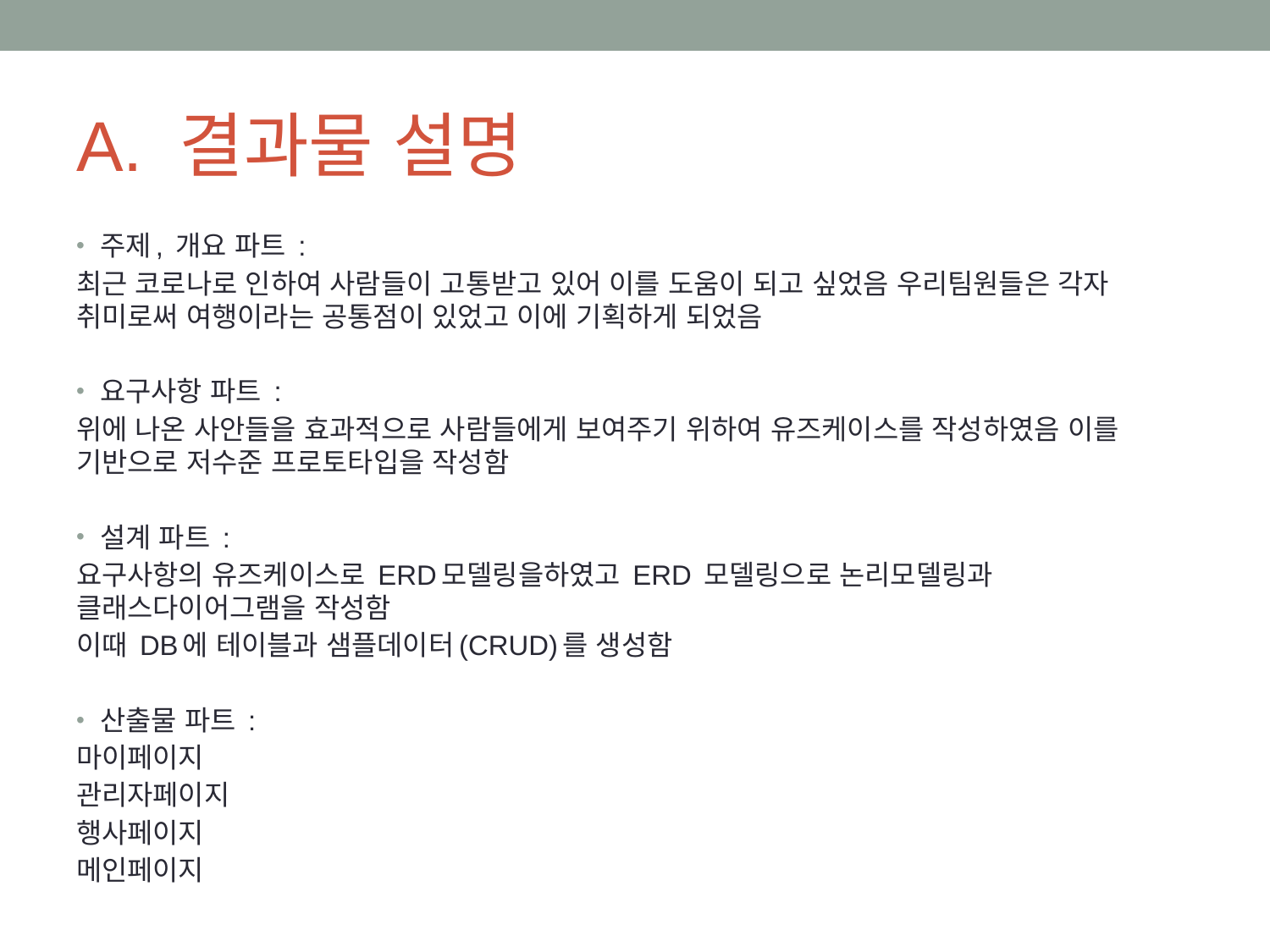

# A. 결과물 설명
주제, 개요 파트 :
최근 코로나로 인하여 사람들이 고통받고 있어 이를 도움이 되고 싶었음 우리팀원들은 각자 취미로써 여행이라는 공통점이 있었고 이에 기획하게 되었음

요구사항 파트 :
위에 나온 사안들을 효과적으로 사람들에게 보여주기 위하여 유즈케이스를 작성하였음 이를 기반으로 저수준 프로토타입을 작성함

설계 파트 :
요구사항의 유즈케이스로 ERD모델링을하였고 ERD 모델링으로 논리모델링과 클래스다이어그램을 작성함
이때 DB에 테이블과 샘플데이터(CRUD)를 생성함

산출물 파트 :
마이페이지
관리자페이지
행사페이지
메인페이지